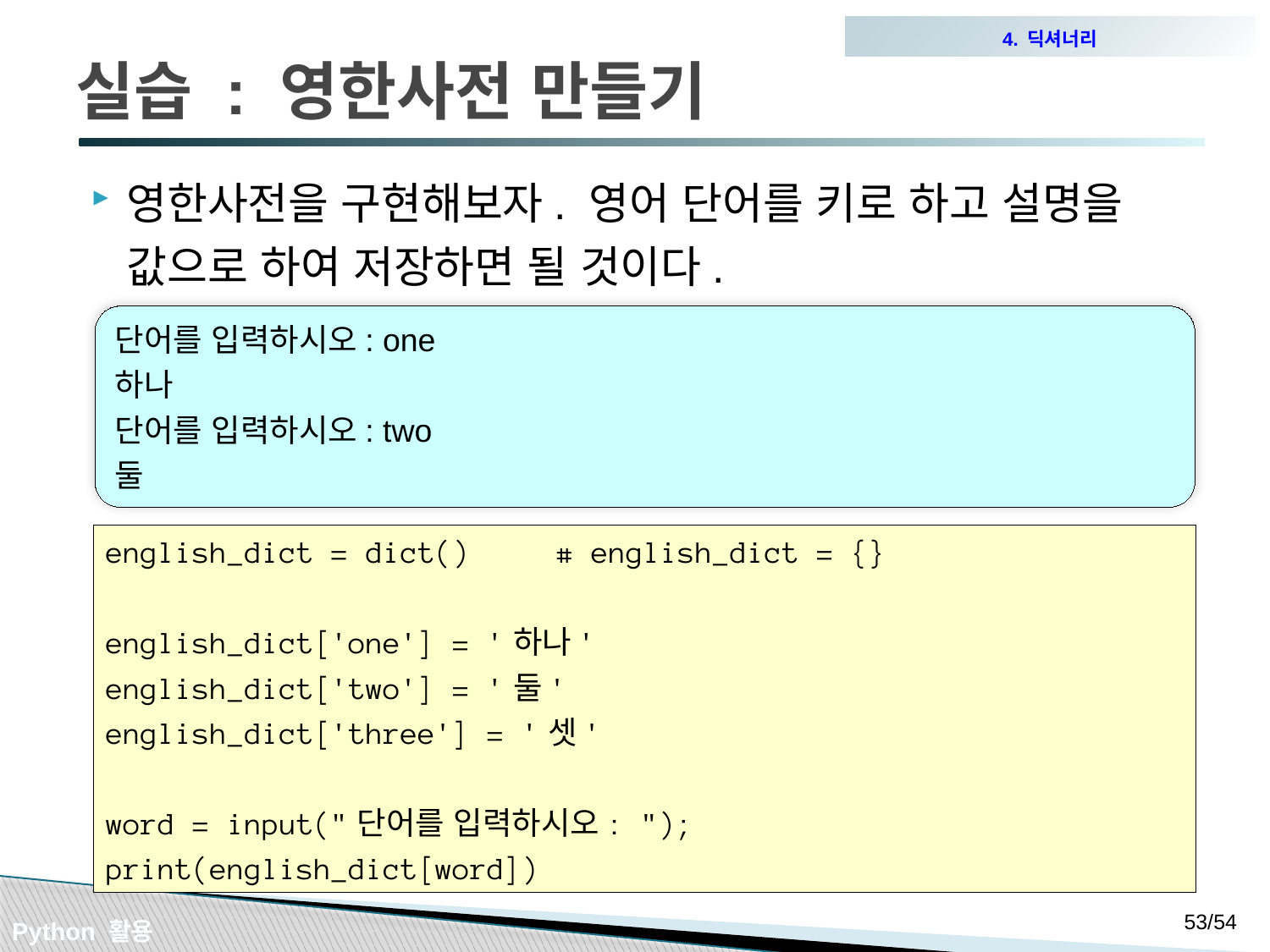

4. 딕셔너리
# 실습 : 영한사전 만들기
영한사전을 구현해보자. 영어 단어를 키로 하고 설명을 값으로 하여 저장하면 될 것이다.
단어를 입력하시오: one
하나
단어를 입력하시오: two
둘
english_dict = dict()     # english_dict = {}

english_dict['one'] = '하나'
english_dict['two'] = '둘'
english_dict['three'] = '셋'

word = input("단어를 입력하시오: ");
print(english_dict[word])
53